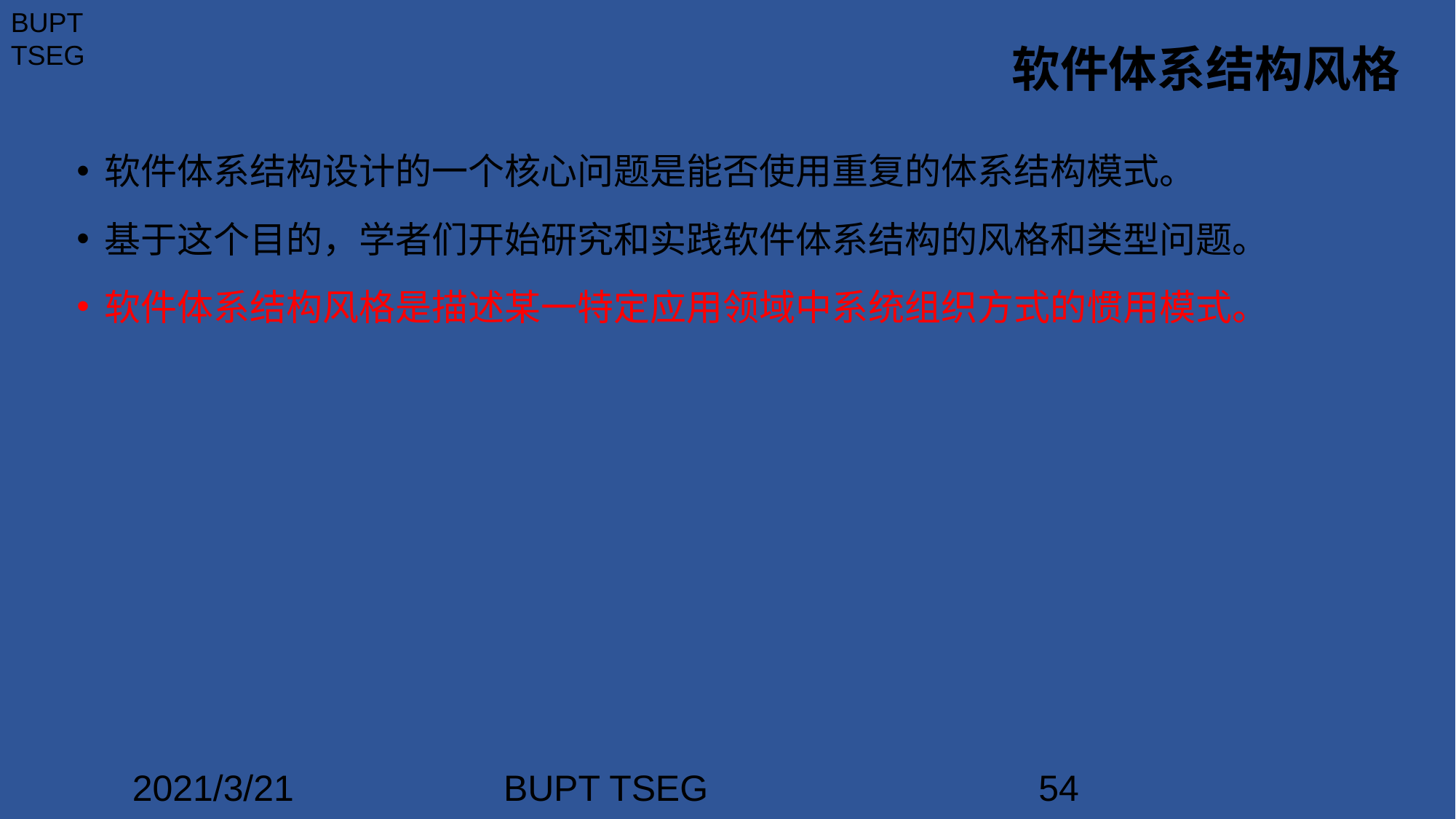

# 软件体系结构风格
软件体系结构设计的一个核心问题是能否使用重复的体系结构模式。
基于这个目的，学者们开始研究和实践软件体系结构的风格和类型问题。
软件体系结构风格是描述某一特定应用领域中系统组织方式的惯用模式。

2021/3/21
BUPT TSEG
54